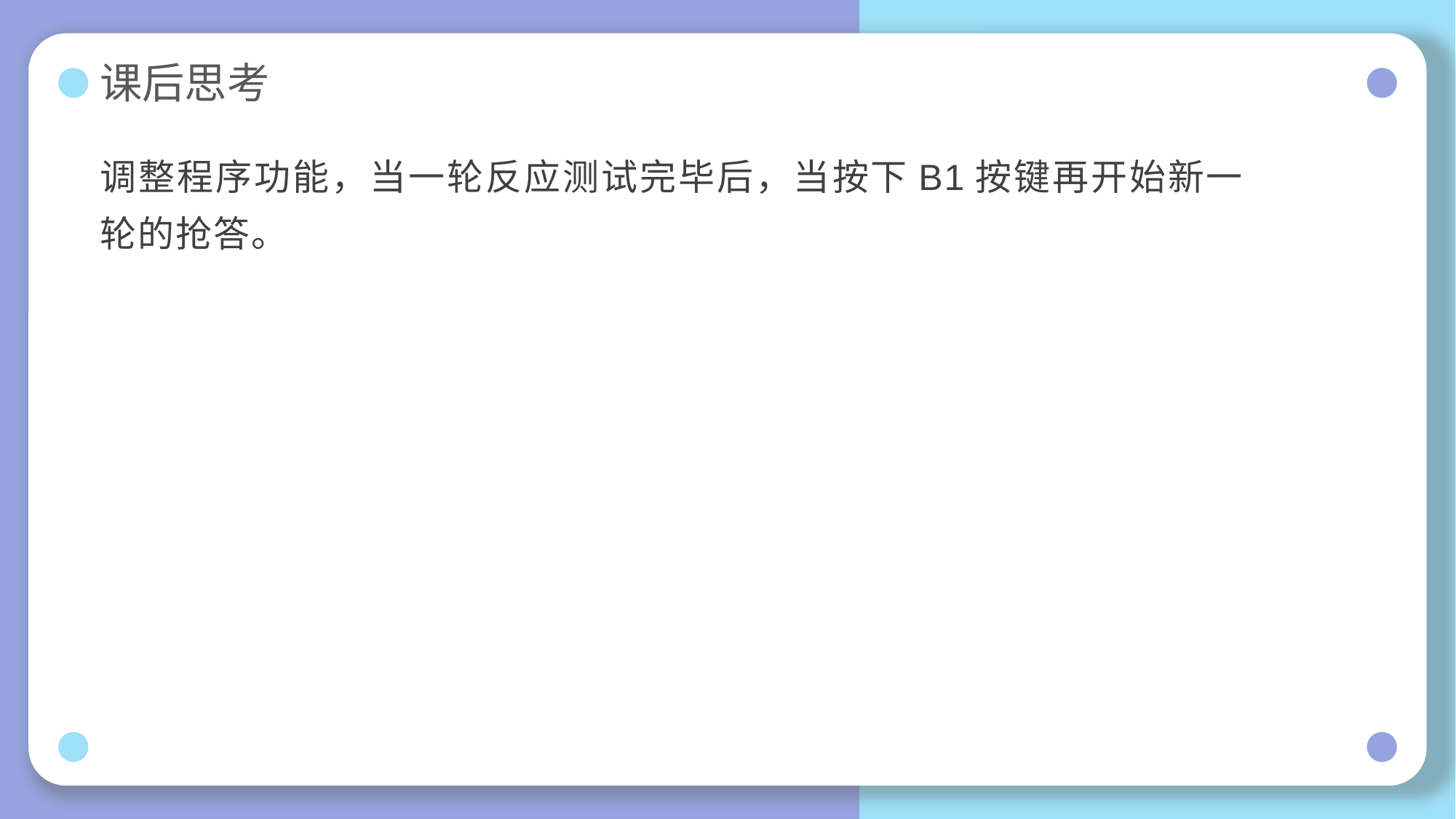

# 课后思考
调整程序功能，当一轮反应测试完毕后，当按下B1按键再开始新一轮的抢答。